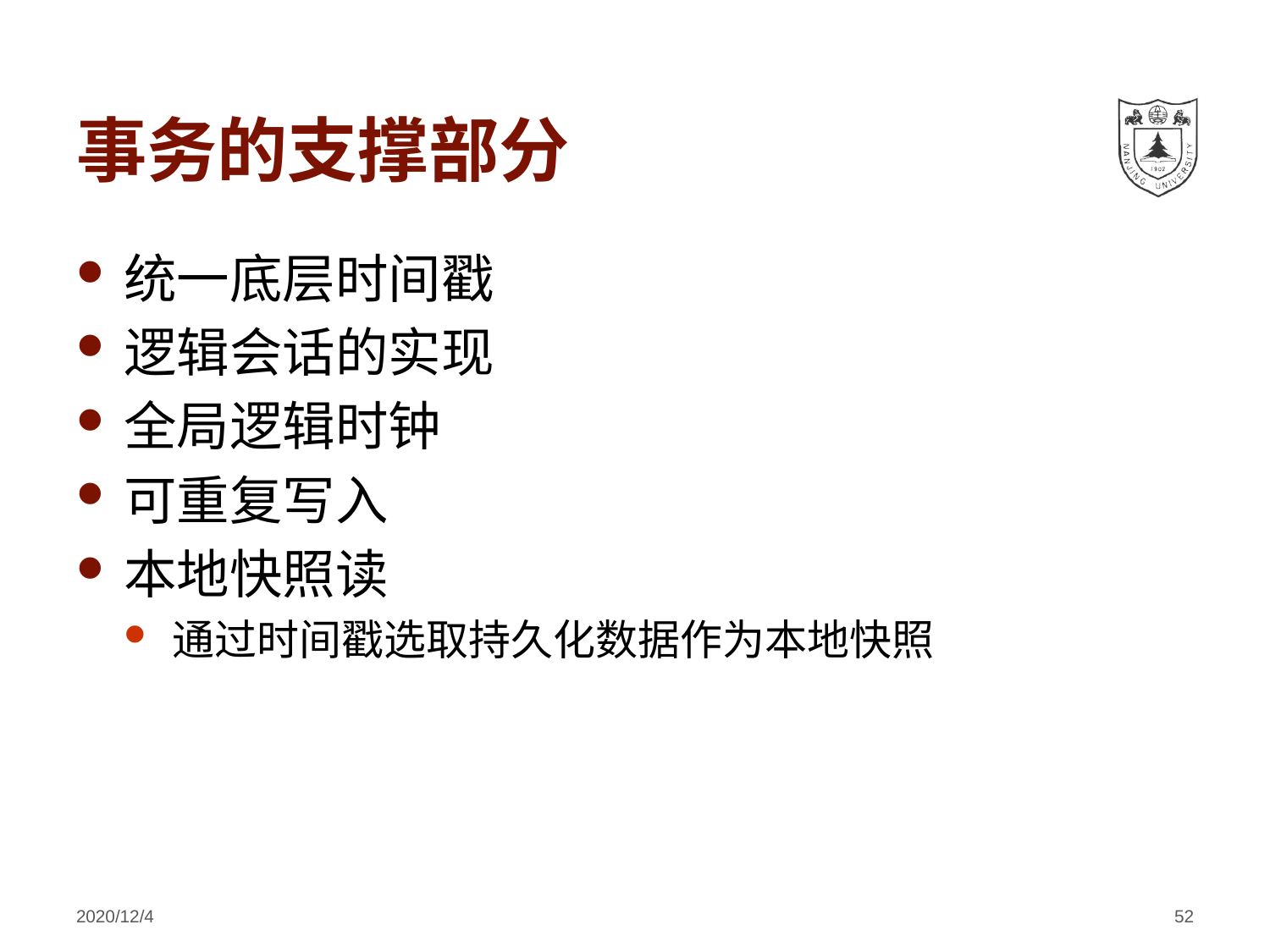

# 事务的支撑部分
统一底层时间戳
逻辑会话的实现
全局逻辑时钟
可重复写入
本地快照读
通过时间戳选取持久化数据作为本地快照

2020/12/4

52